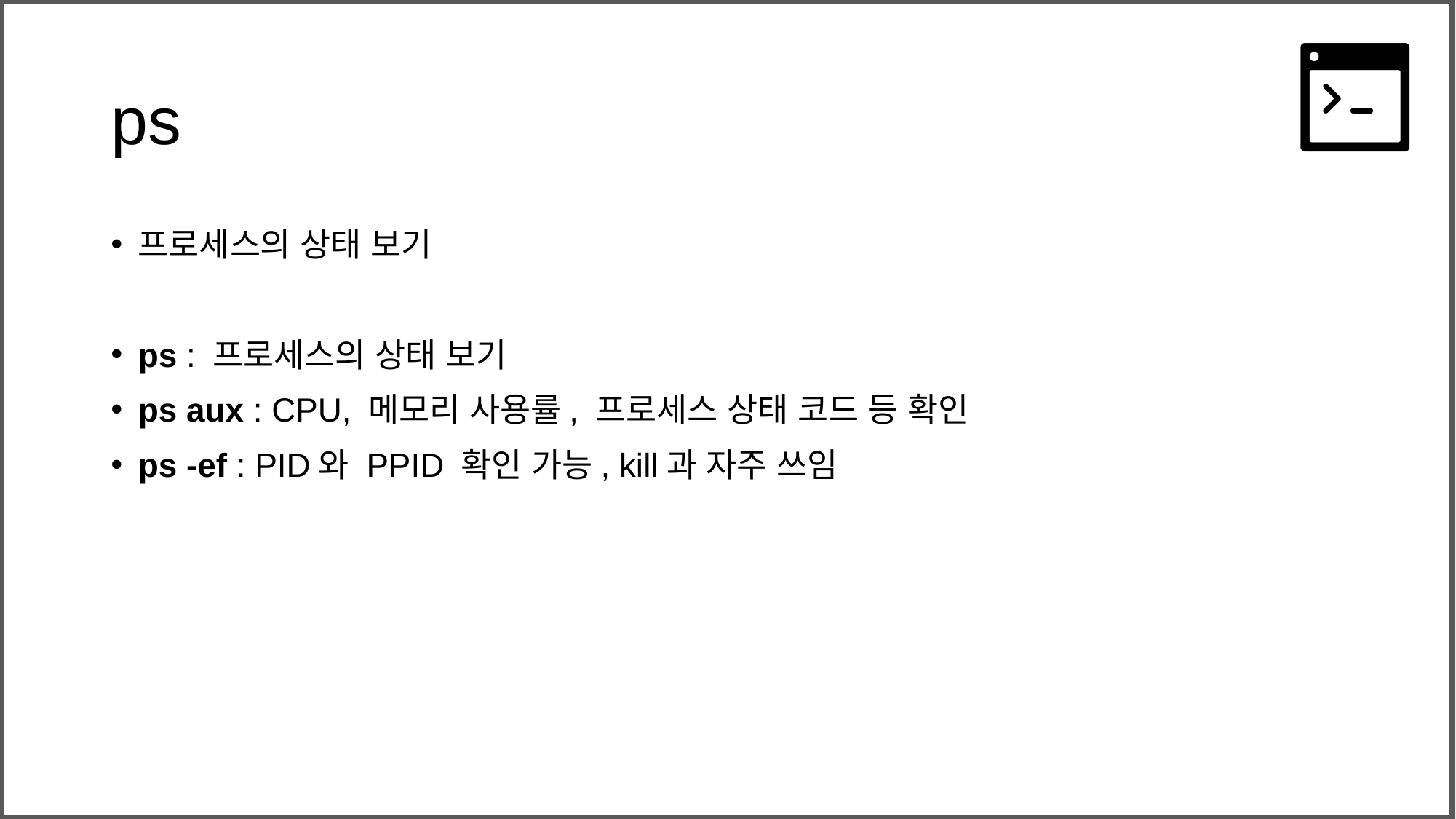

# ps
프로세스의 상태 보기

ps : 프로세스의 상태 보기
ps aux : CPU, 메모리 사용률, 프로세스 상태 코드 등 확인
ps -ef : PID와 PPID 확인 가능, kill과 자주 쓰임